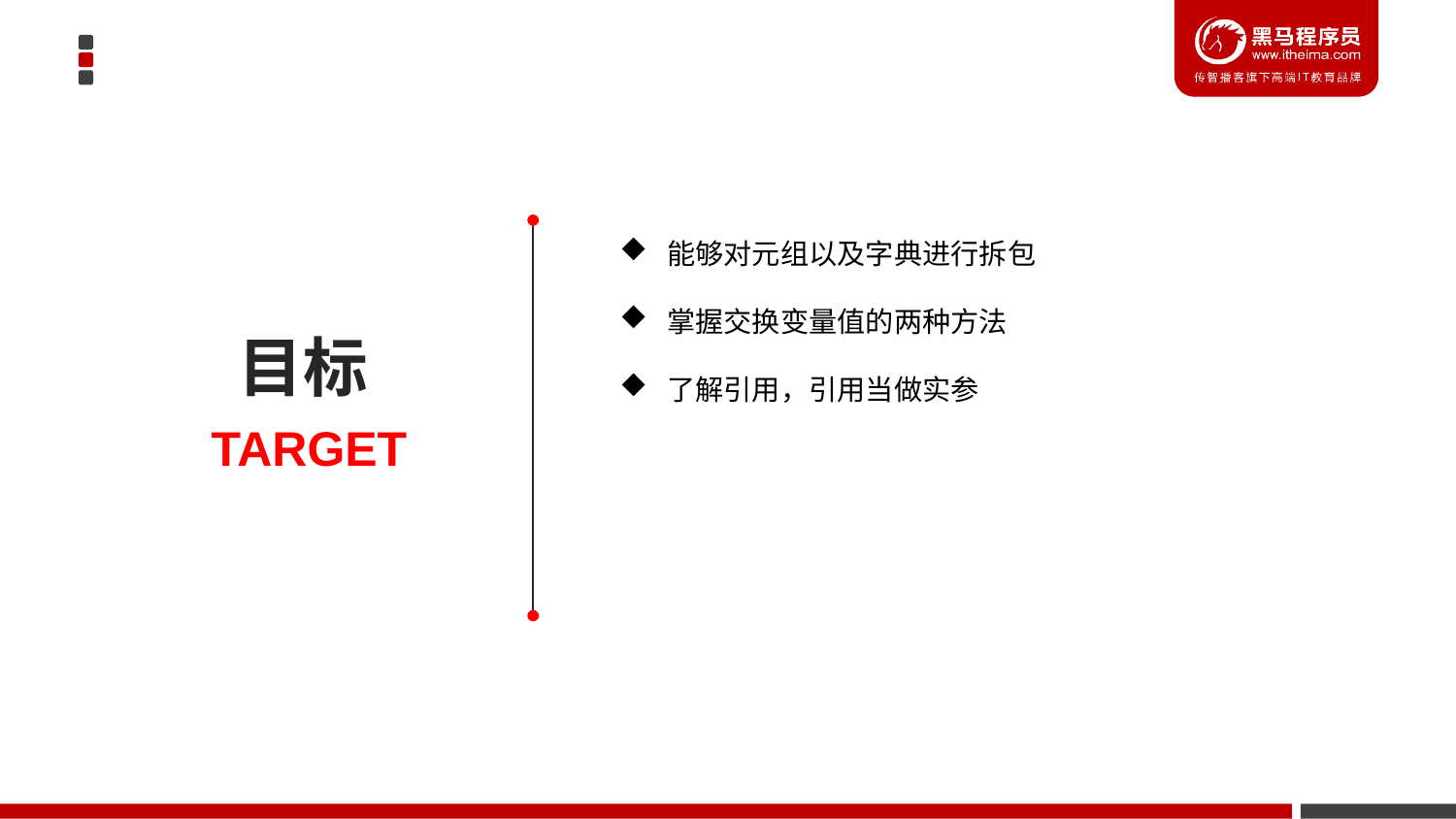

能够对元组以及字典进行拆包
 掌握交换变量值的两种方法
 了解引用，引用当做实参

目标
TARGET